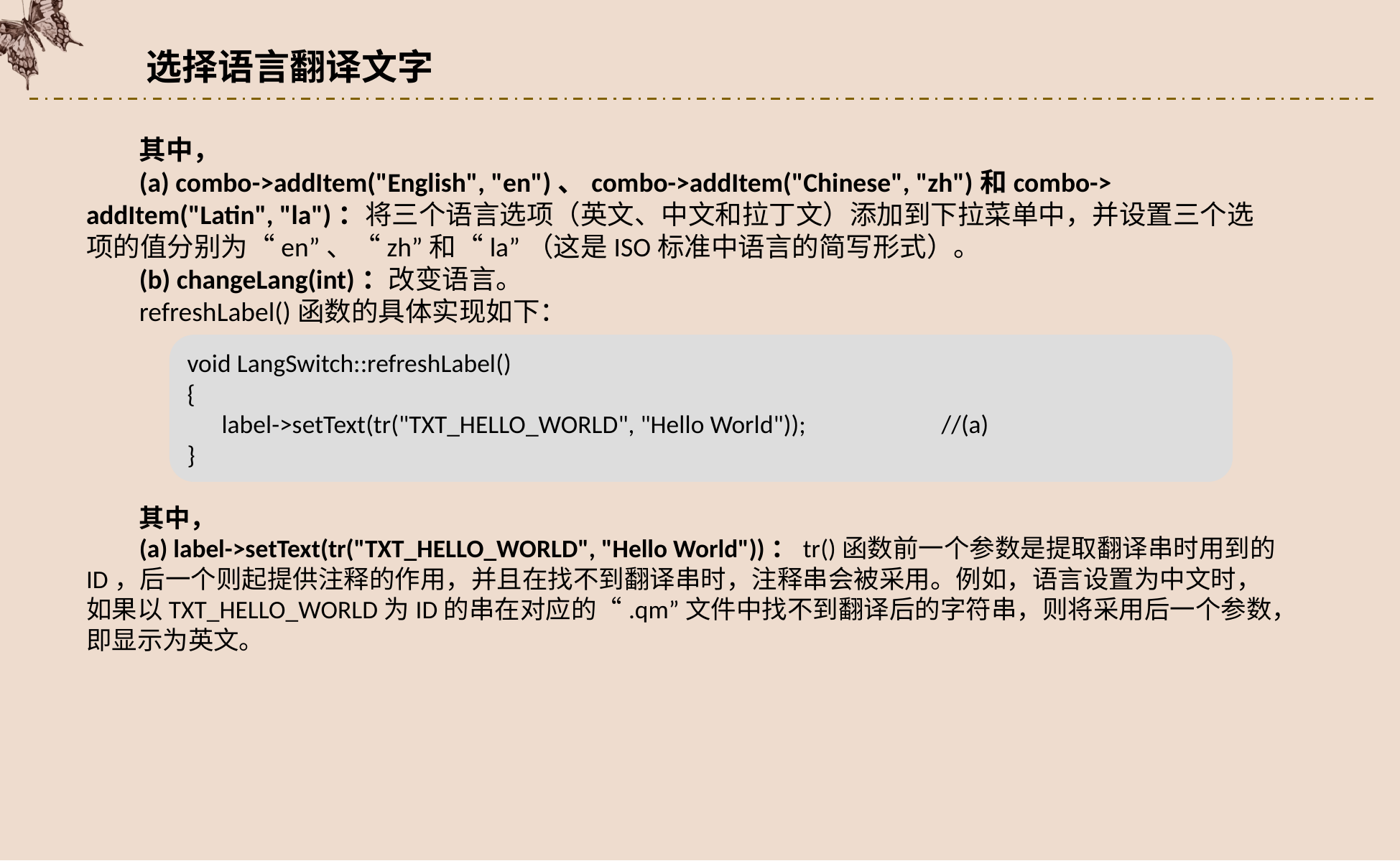

选择语言翻译文字
其中，
(a) combo->addItem("English", "en")、combo->addItem("Chinese", "zh")和combo-> addItem("Latin", "la")：将三个语言选项（英文、中文和拉丁文）添加到下拉菜单中，并设置三个选项的值分别为“en”、“zh”和“la”（这是ISO标准中语言的简写形式）。
(b) changeLang(int)：改变语言。
refreshLabel()函数的具体实现如下：
void LangSwitch::refreshLabel()
{
      label->setText(tr("TXT_HELLO_WORLD", "Hello World"));		//(a)
}
其中，
(a) label->setText(tr("TXT_HELLO_WORLD", "Hello World"))：tr()函数前一个参数是提取翻译串时用到的ID，后一个则起提供注释的作用，并且在找不到翻译串时，注释串会被采用。例如，语言设置为中文时，如果以TXT_HELLO_WORLD为ID的串在对应的“.qm”文件中找不到翻译后的字符串，则将采用后一个参数，即显示为英文。